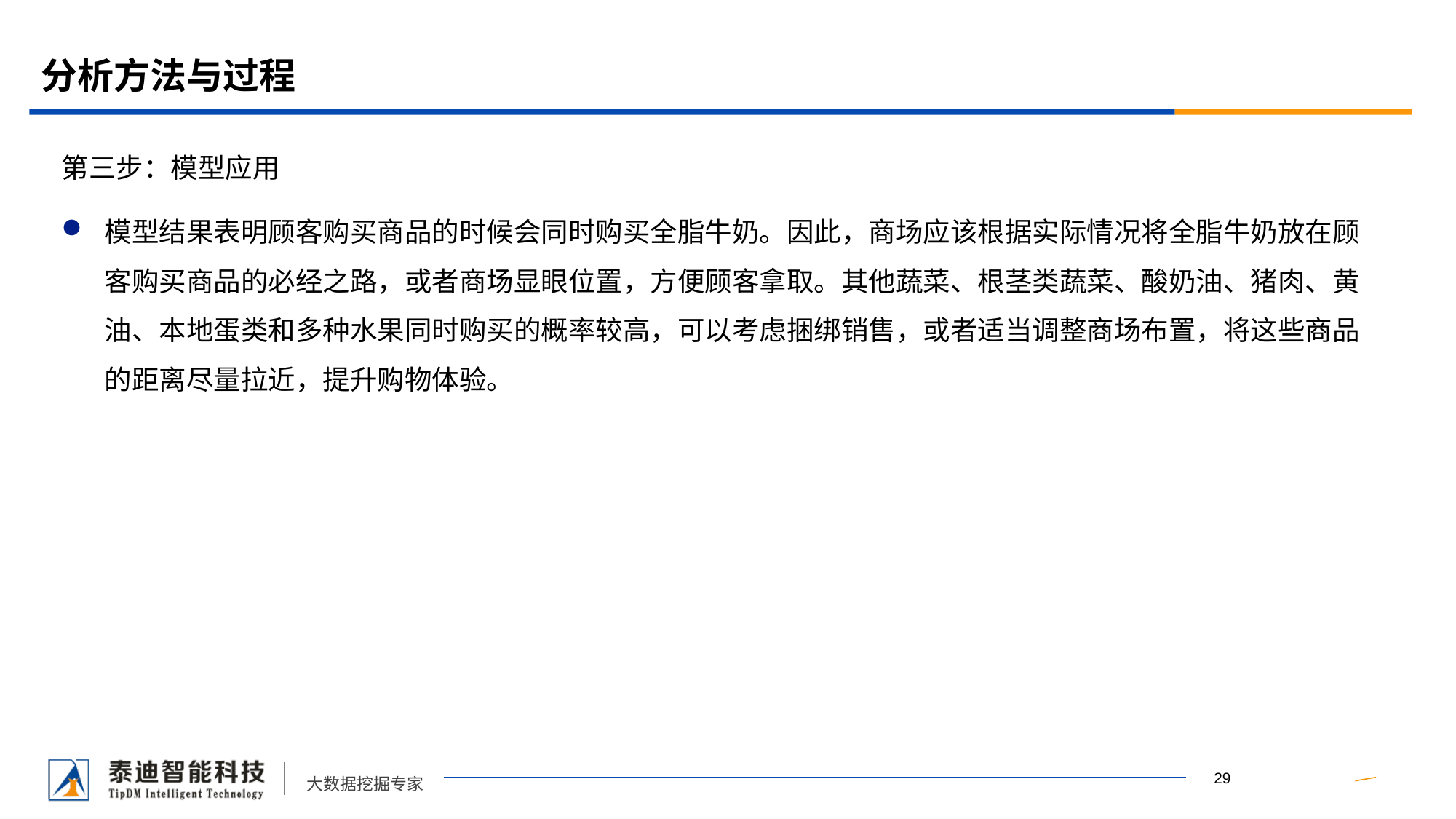

# 分析方法与过程
第三步：模型应用
模型结果表明顾客购买商品的时候会同时购买全脂牛奶。因此，商场应该根据实际情况将全脂牛奶放在顾客购买商品的必经之路，或者商场显眼位置，方便顾客拿取。其他蔬菜、根茎类蔬菜、酸奶油、猪肉、黄油、本地蛋类和多种水果同时购买的概率较高，可以考虑捆绑销售，或者适当调整商场布置，将这些商品的距离尽量拉近，提升购物体验。